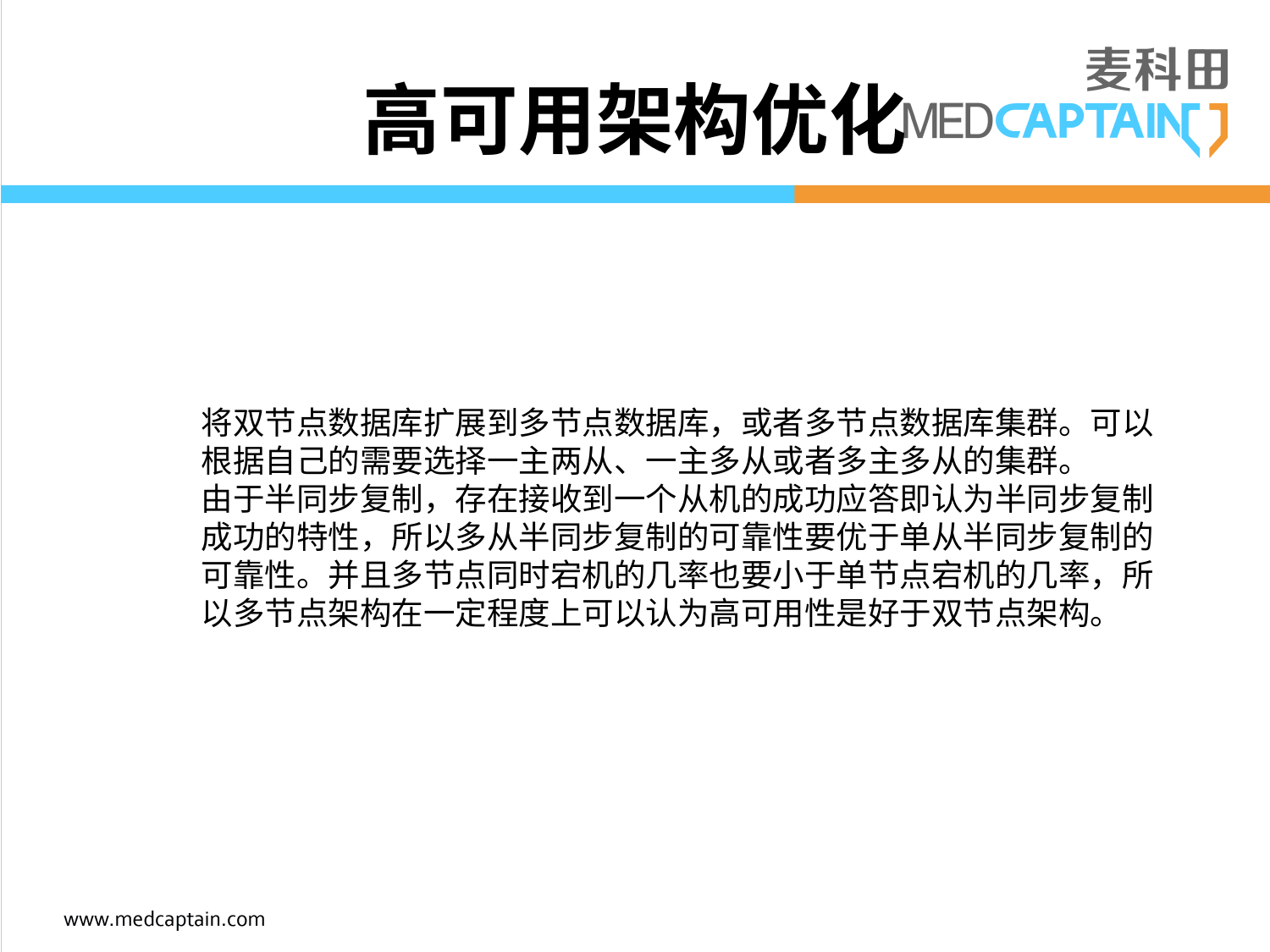

# 高可用架构优化
将双节点数据库扩展到多节点数据库，或者多节点数据库集群。可以根据自己的需要选择一主两从、一主多从或者多主多从的集群。
由于半同步复制，存在接收到一个从机的成功应答即认为半同步复制成功的特性，所以多从半同步复制的可靠性要优于单从半同步复制的可靠性。并且多节点同时宕机的几率也要小于单节点宕机的几率，所以多节点架构在一定程度上可以认为高可用性是好于双节点架构。